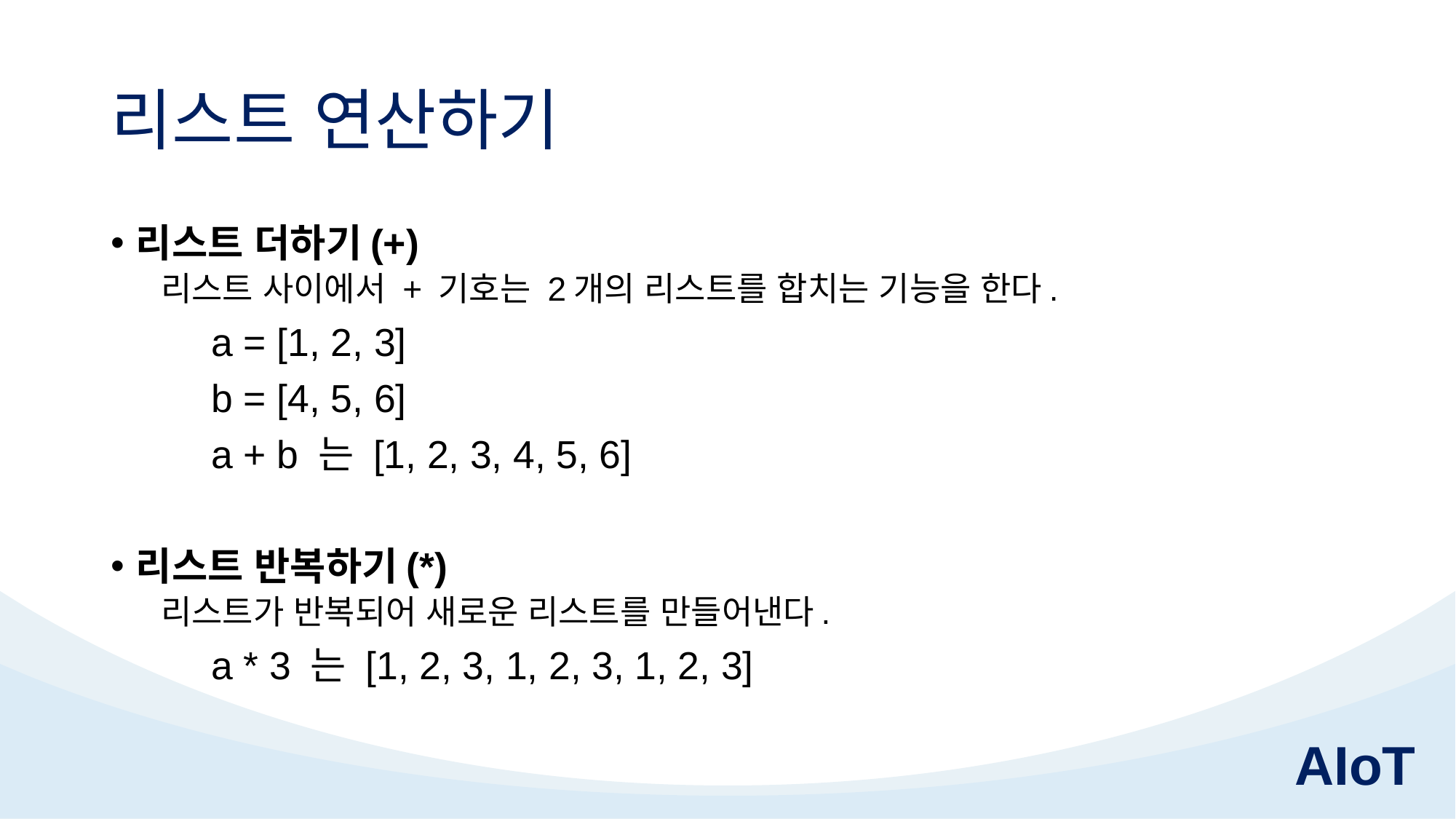

# 리스트 연산하기
리스트 더하기(+)
리스트 사이에서 + 기호는 2개의 리스트를 합치는 기능을 한다.
	a = [1, 2, 3]
	b = [4, 5, 6]
	a + b 는 [1, 2, 3, 4, 5, 6]

리스트 반복하기(*)
리스트가 반복되어 새로운 리스트를 만들어낸다.
	a * 3 는 [1, 2, 3, 1, 2, 3, 1, 2, 3]